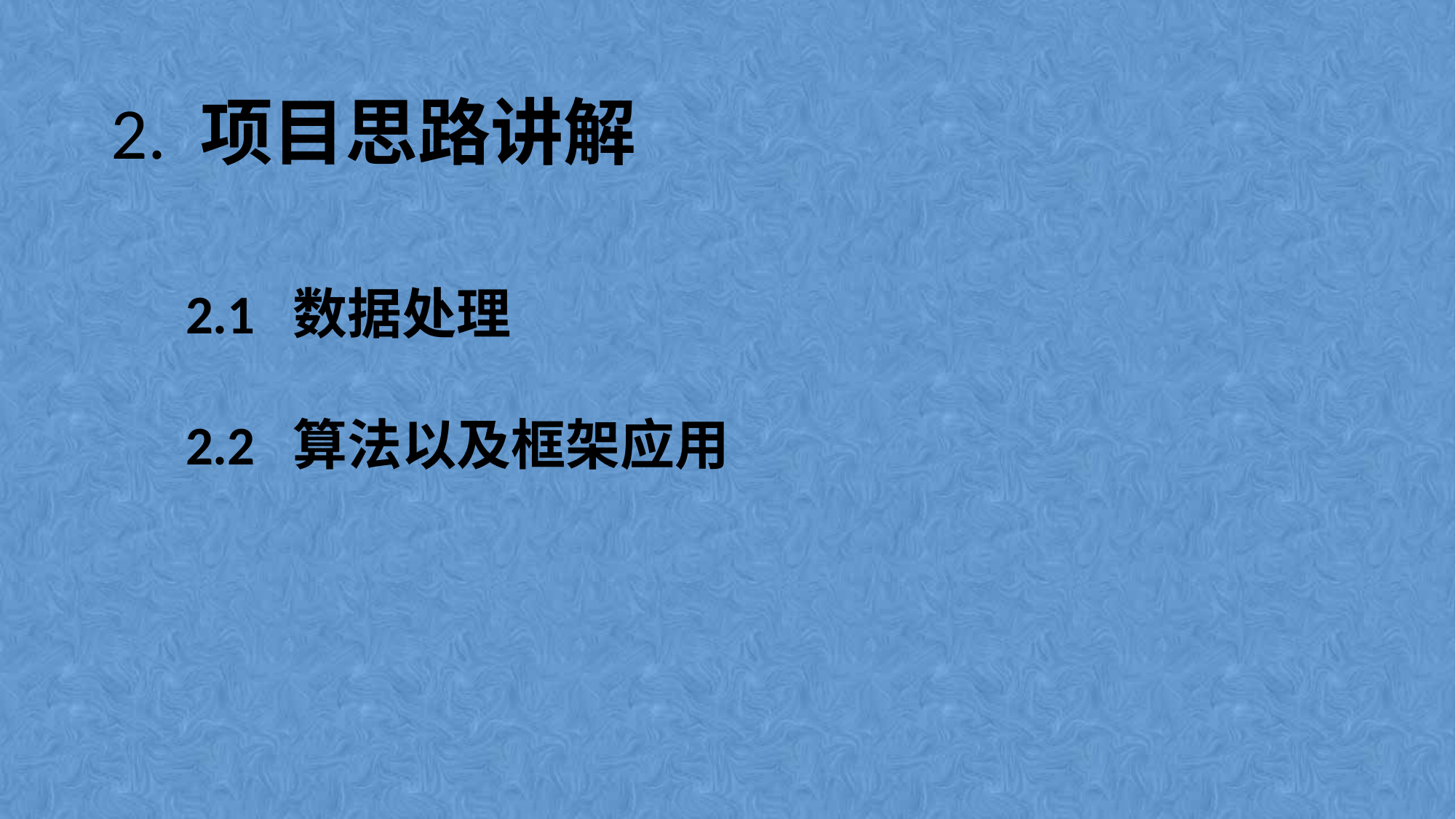

# 2. 项目思路讲解
2.1  数据处理

2.2  算法以及框架应用